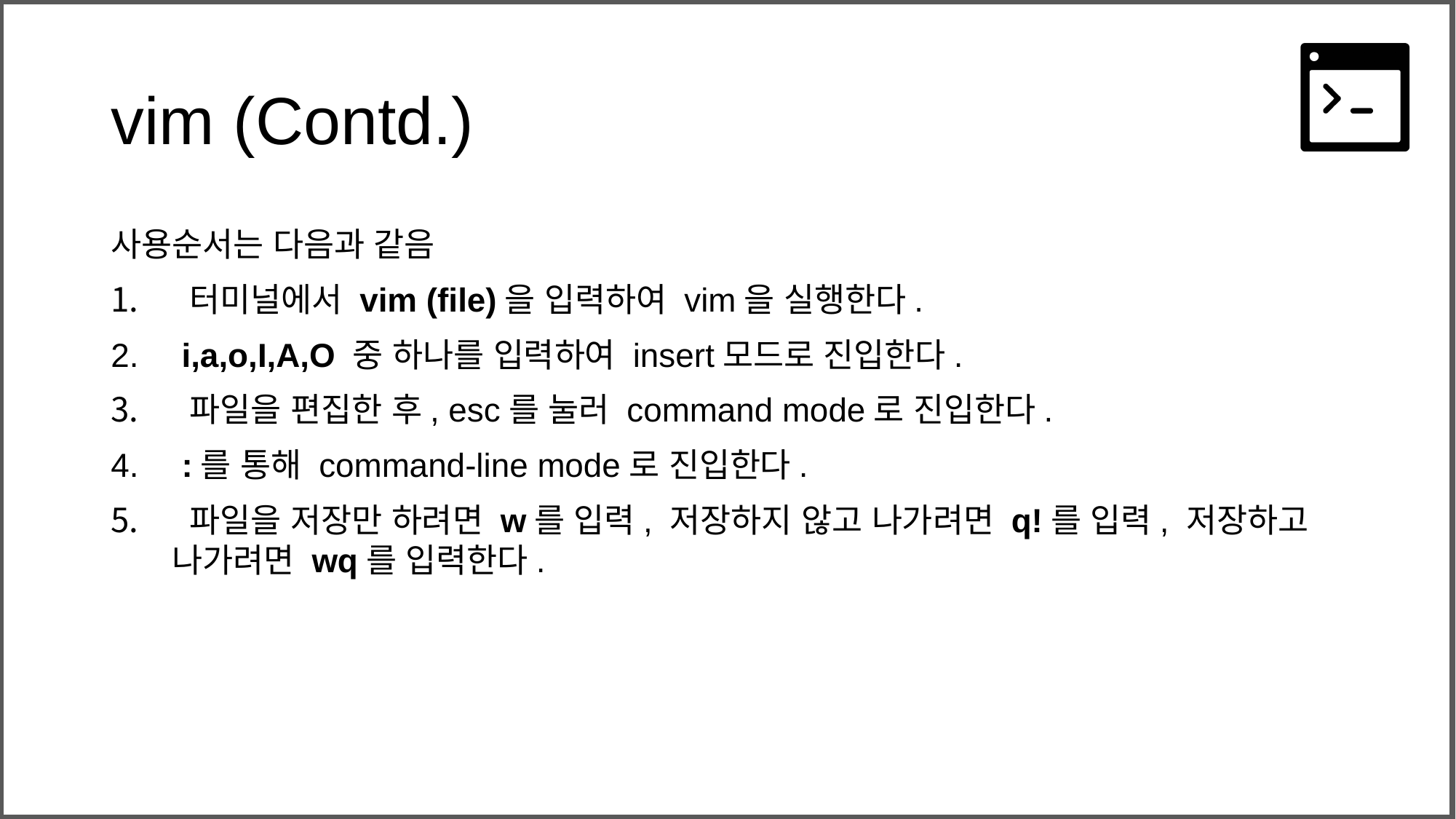

# vim (Contd.)
사용순서는 다음과 같음
 터미널에서 vim (file)을 입력하여 vim을 실행한다.
 i,a,o,I,A,O 중 하나를 입력하여 insert모드로 진입한다.
 파일을 편집한 후, esc를 눌러 command mode로 진입한다.
 :를 통해 command-line mode로 진입한다.
 파일을 저장만 하려면 w를 입력, 저장하지 않고 나가려면 q!를 입력, 저장하고 나가려면 wq를 입력한다.